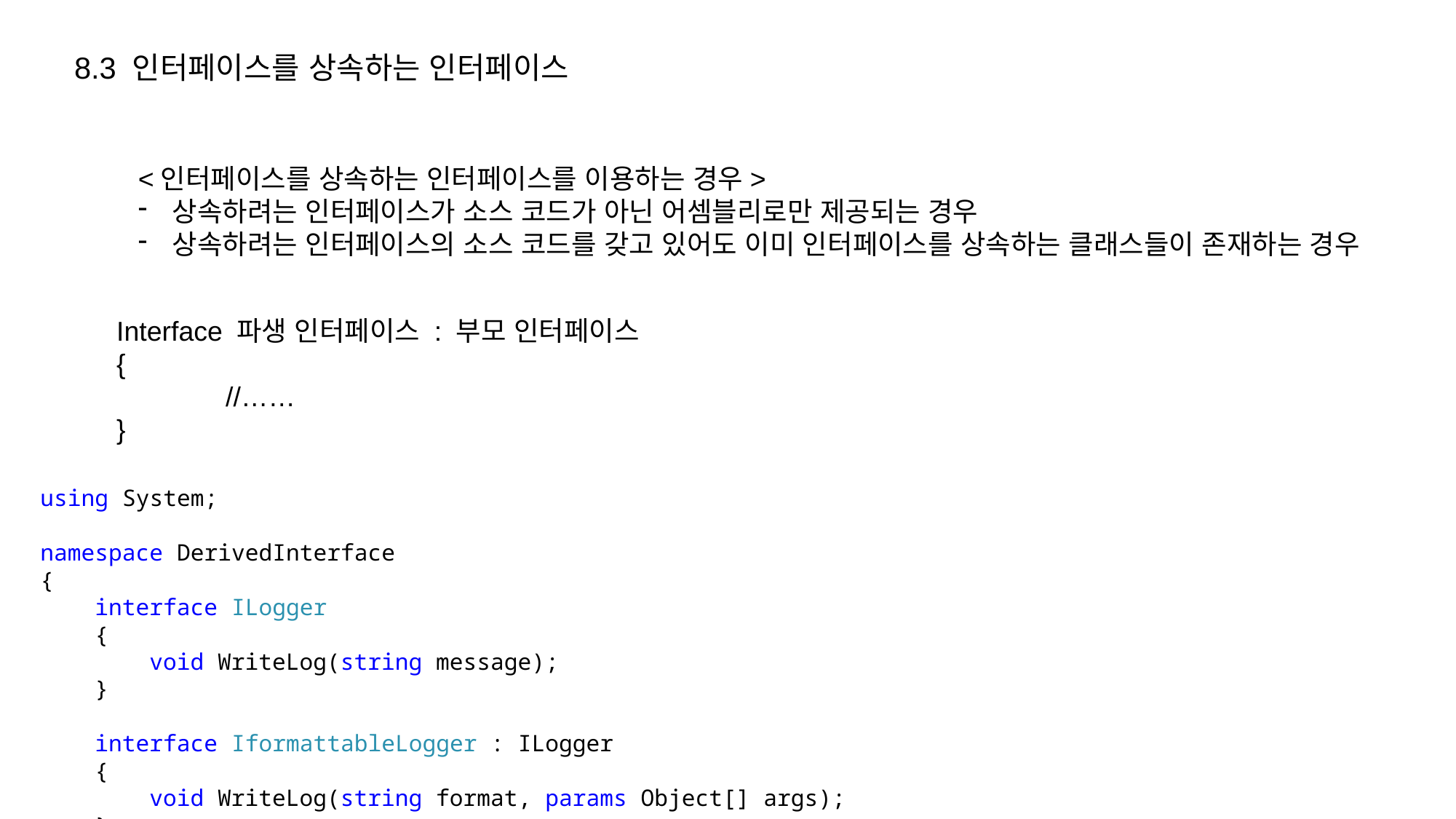

8.3 인터페이스를 상속하는 인터페이스
<인터페이스를 상속하는 인터페이스를 이용하는 경우>
상속하려는 인터페이스가 소스 코드가 아닌 어셈블리로만 제공되는 경우
상속하려는 인터페이스의 소스 코드를 갖고 있어도 이미 인터페이스를 상속하는 클래스들이 존재하는 경우
Interface 파생 인터페이스 : 부모 인터페이스
{
 	//……
}
using System;

namespace DerivedInterface
{
    interface ILogger
    {
        void WriteLog(string message);
    }

    interface IformattableLogger : ILogger
    {
        void WriteLog(string format, params Object[] args);
    }

    class ConsoleLogger2 : IformattableLogger
    {
        public void WriteLog(string message)
        {
            Console.WriteLine("{0} {1}", DateTime.Now.ToLocalTime(), message);
        }

        public void WriteLog(string format, params Object[] args)
        {
            String message = String.Format(format, args);
            Console.WriteLine("{0} {1}", DateTime.Now.ToLocalTime(), message);
        }
    }

    class MainApp
    {
        static void Main(string[] args)
        {
            IformattableLogger logger = new ConsoleLogger2();
            logger.WriteLog("The world is not flat");
            logger.WriteLog("{0}+{1}={2}", 1, 1, 2);
        }
    }
}